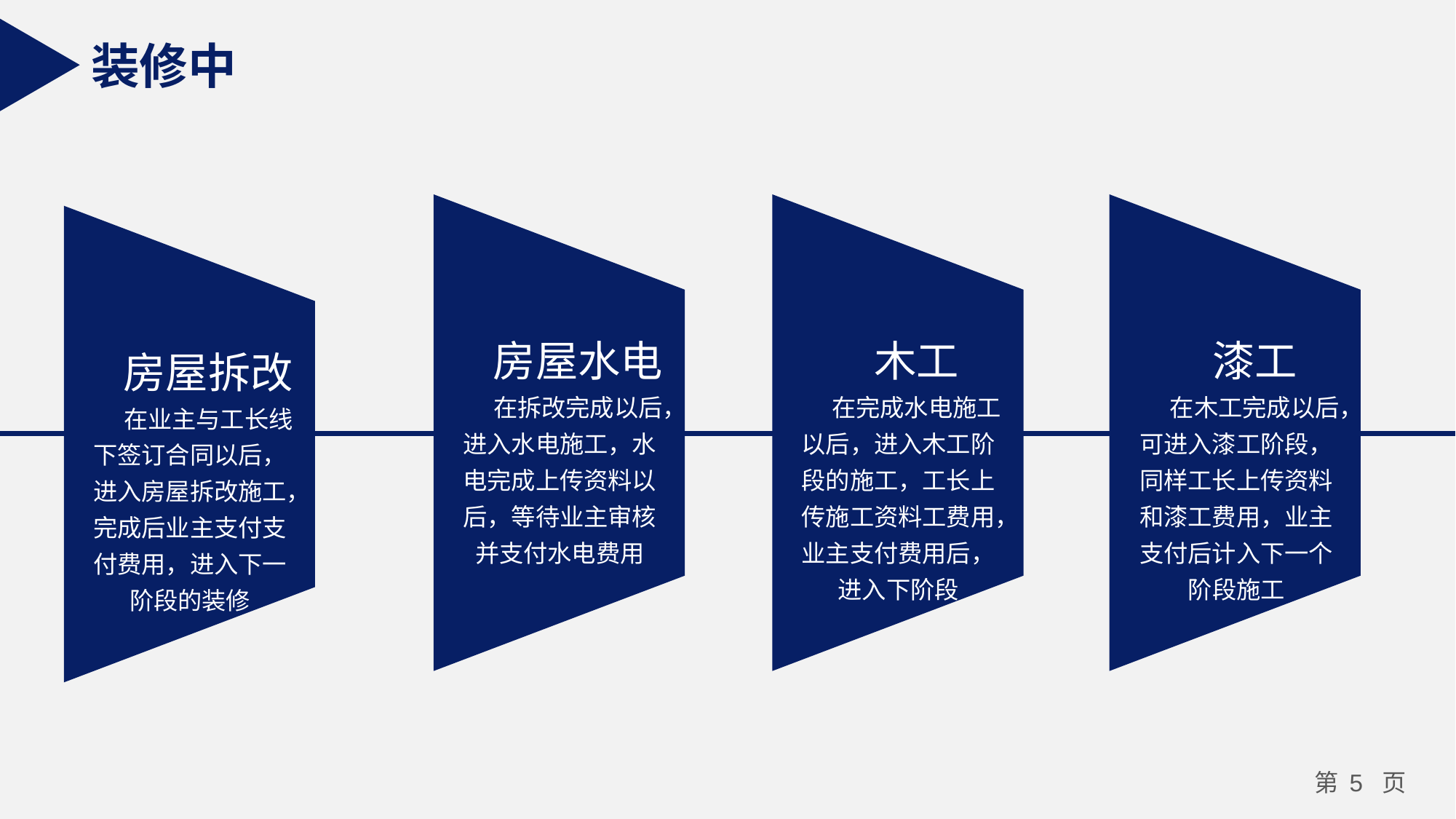

装修中

房屋水电
在拆改完成以后，进入水电施工，水电完成上传资料以后，等待业主审核并支付水电费用

木工
在完成水电施工以后，进入木工阶段的施工，工长上传施工资料工费用，业主支付费用后，进入下阶段

漆工
在木工完成以后，可进入漆工阶段，同样工长上传资料和漆工费用，业主支付后计入下一个阶段施工

房屋拆改
在业主与工长线下签订合同以后，进入房屋拆改施工，完成后业主支付支付费用，进入下一阶段的装修